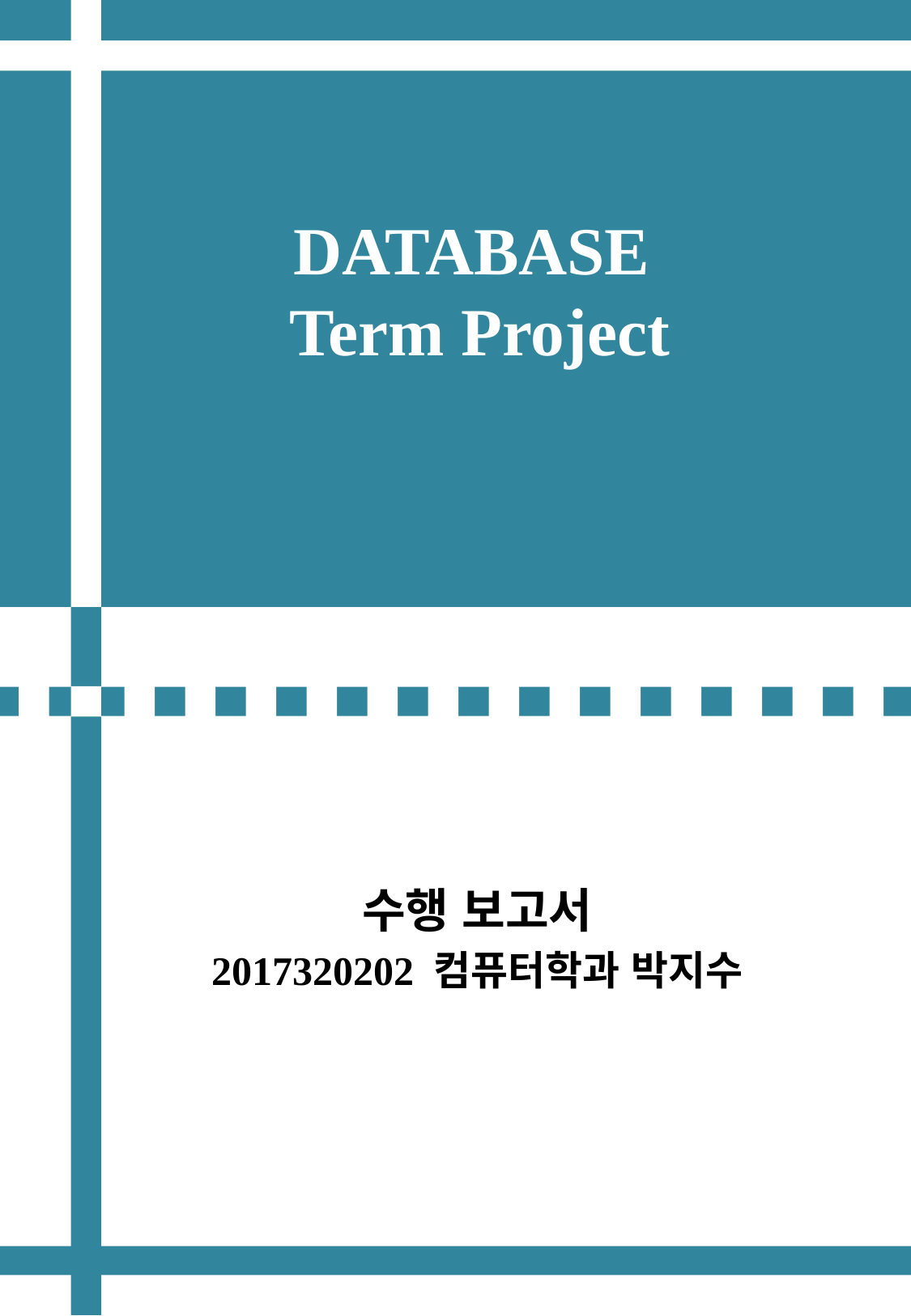

# DATABASE Term Project

수행 보고서
2017320202 컴퓨터학과 박지수